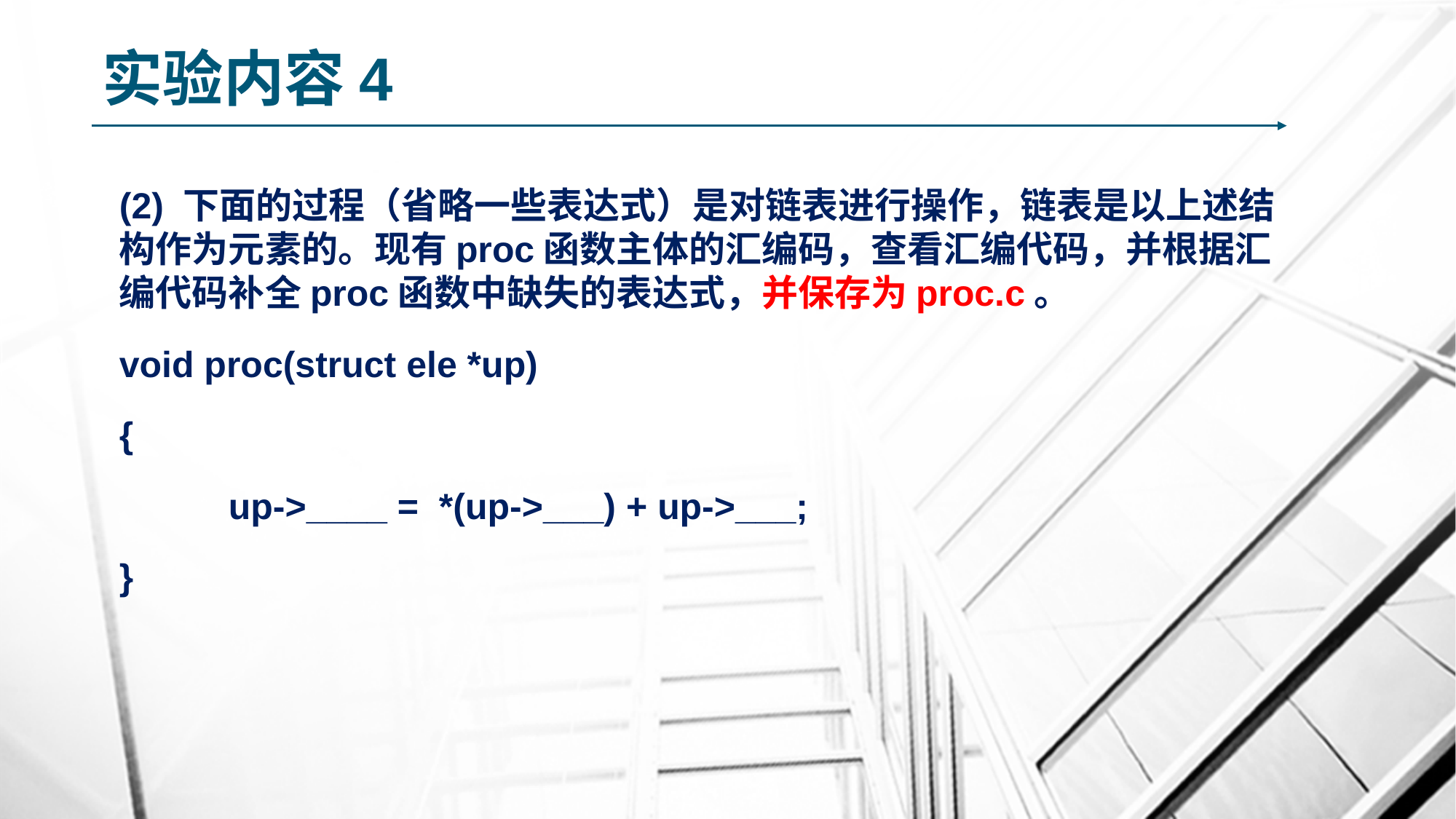

# 实验内容4
(2) 下面的过程（省略一些表达式）是对链表进行操作，链表是以上述结构作为元素的。现有proc函数主体的汇编码，查看汇编代码，并根据汇编代码补全proc函数中缺失的表达式，并保存为proc.c。
void proc(struct ele *up)
{
	up->____ =  *(up->___) + up->___;
}